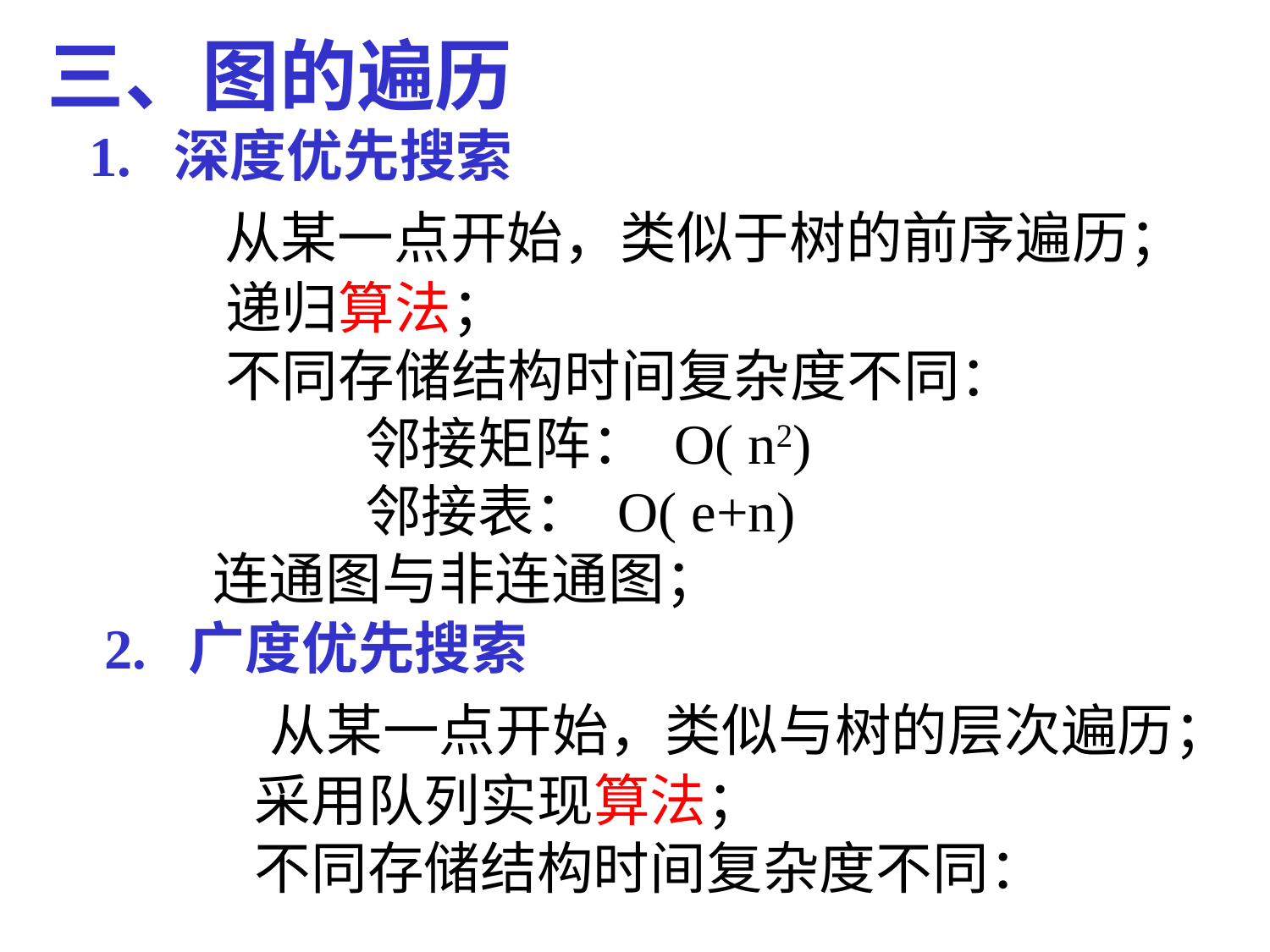

三、图的遍历
   1.  深度优先搜索
          从某一点开始，类似于树的前序遍历；
             递归算法；
             不同存储结构时间复杂度不同：
                        邻接矩阵： O( n2)
                        邻接表： O( e+n)
            连通图与非连通图；
  2.  广度优先搜索
           从某一点开始，类似与树的层次遍历；
             采用队列实现算法；
             不同存储结构时间复杂度不同：